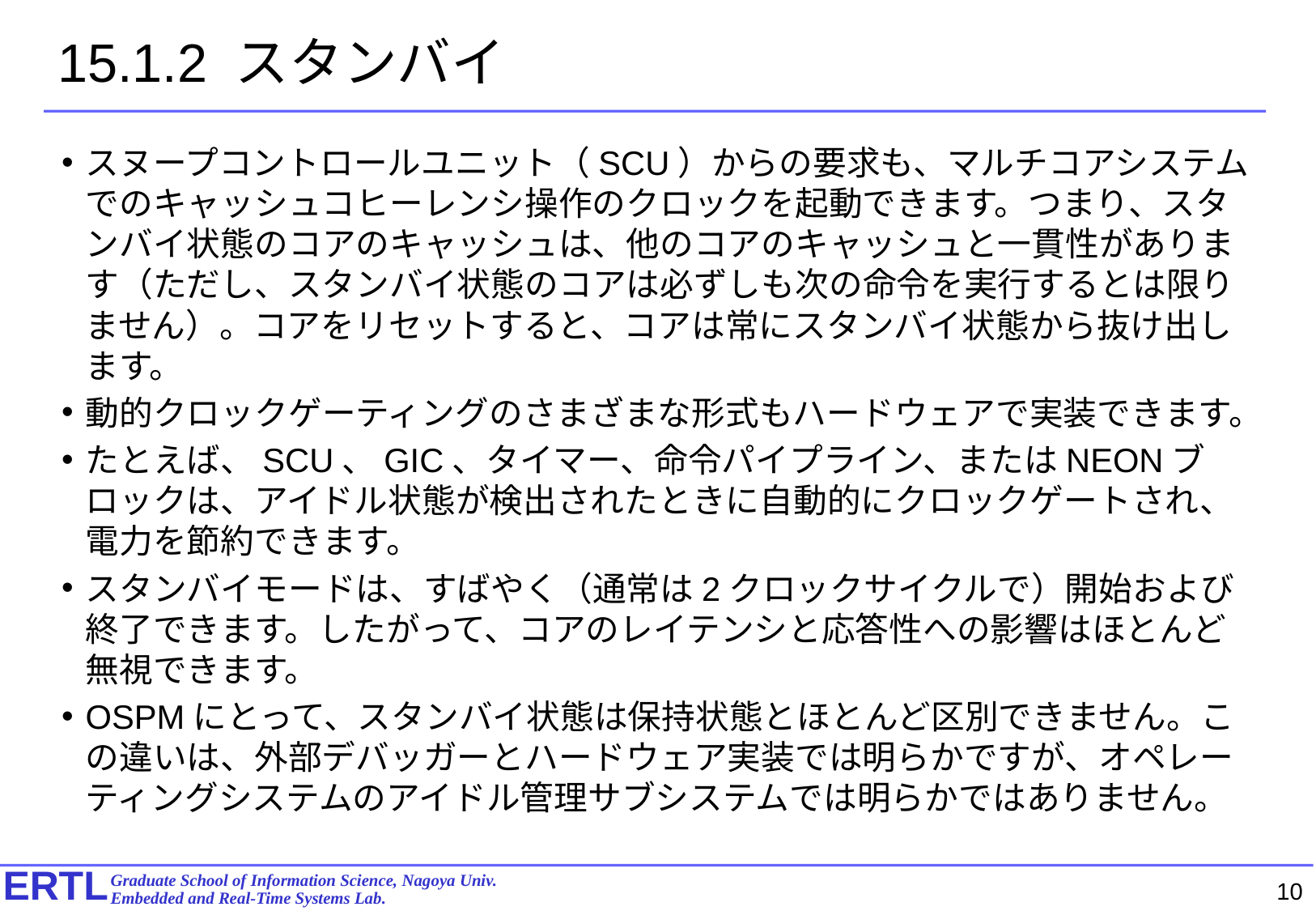

# 15.1.2 スタンバイ
スヌープコントロールユニット（SCU）からの要求も、マルチコアシステムでのキャッシュコヒーレンシ操作のクロックを起動できます。つまり、スタンバイ状態のコアのキャッシュは、他のコアのキャッシュと一貫性があります（ただし、スタンバイ状態のコアは必ずしも次の命令を実行するとは限りません）。コアをリセットすると、コアは常にスタンバイ状態から抜け出します。
動的クロックゲーティングのさまざまな形式もハードウェアで実装できます。
たとえば、SCU、GIC、タイマー、命令パイプライン、またはNEONブロックは、アイドル状態が検出されたときに自動的にクロックゲートされ、電力を節約できます。
スタンバイモードは、すばやく（通常は2クロックサイクルで）開始および終了できます。したがって、コアのレイテンシと応答性への影響はほとんど無視できます。
OSPMにとって、スタンバイ状態は保持状態とほとんど区別できません。この違いは、外部デバッガーとハードウェア実装では明らかですが、オペレーティングシステムのアイドル管理サブシステムでは明らかではありません。
10